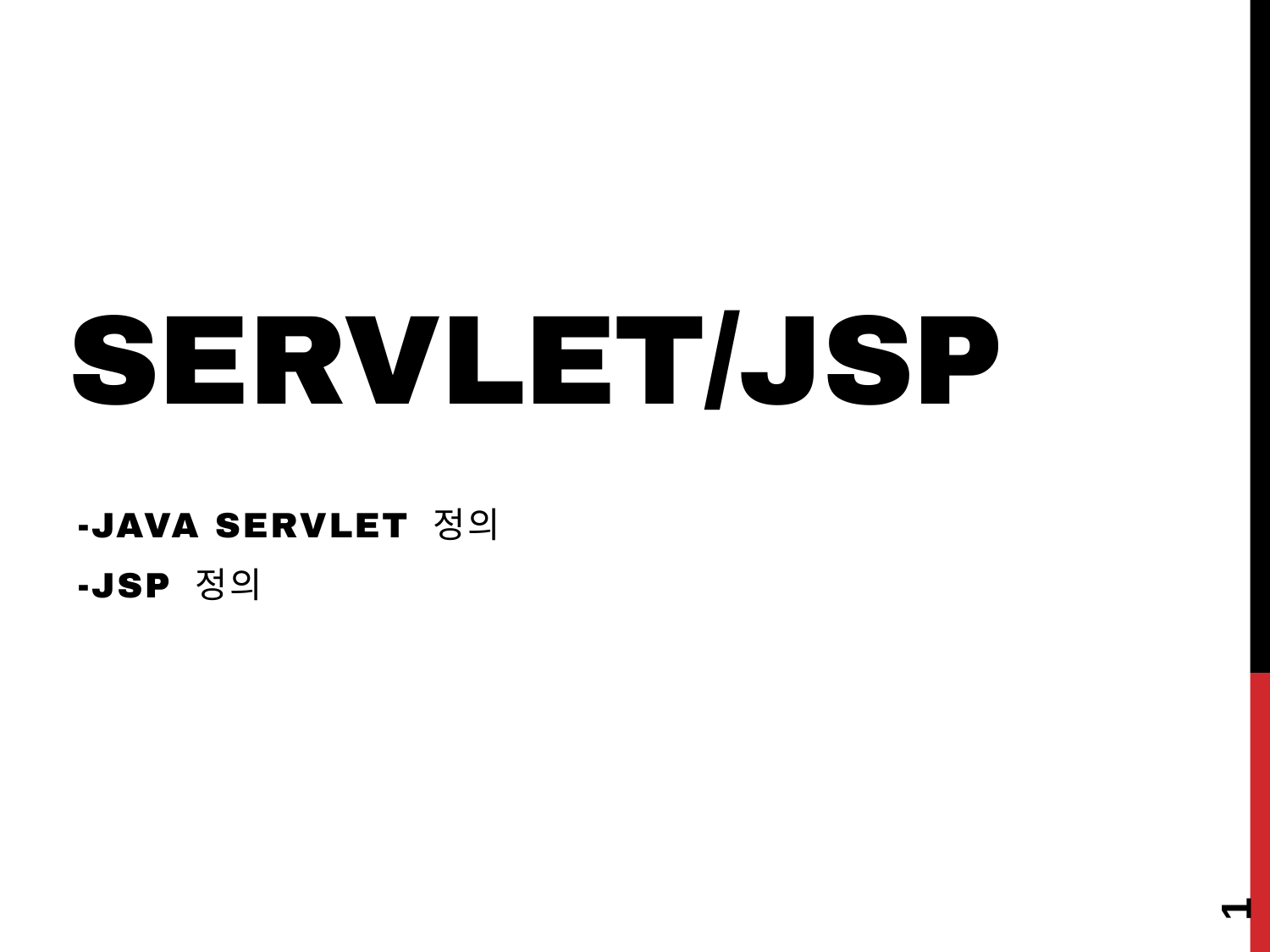

# Servlet/JSP

-java servlet 정의
-JSP 정의

1